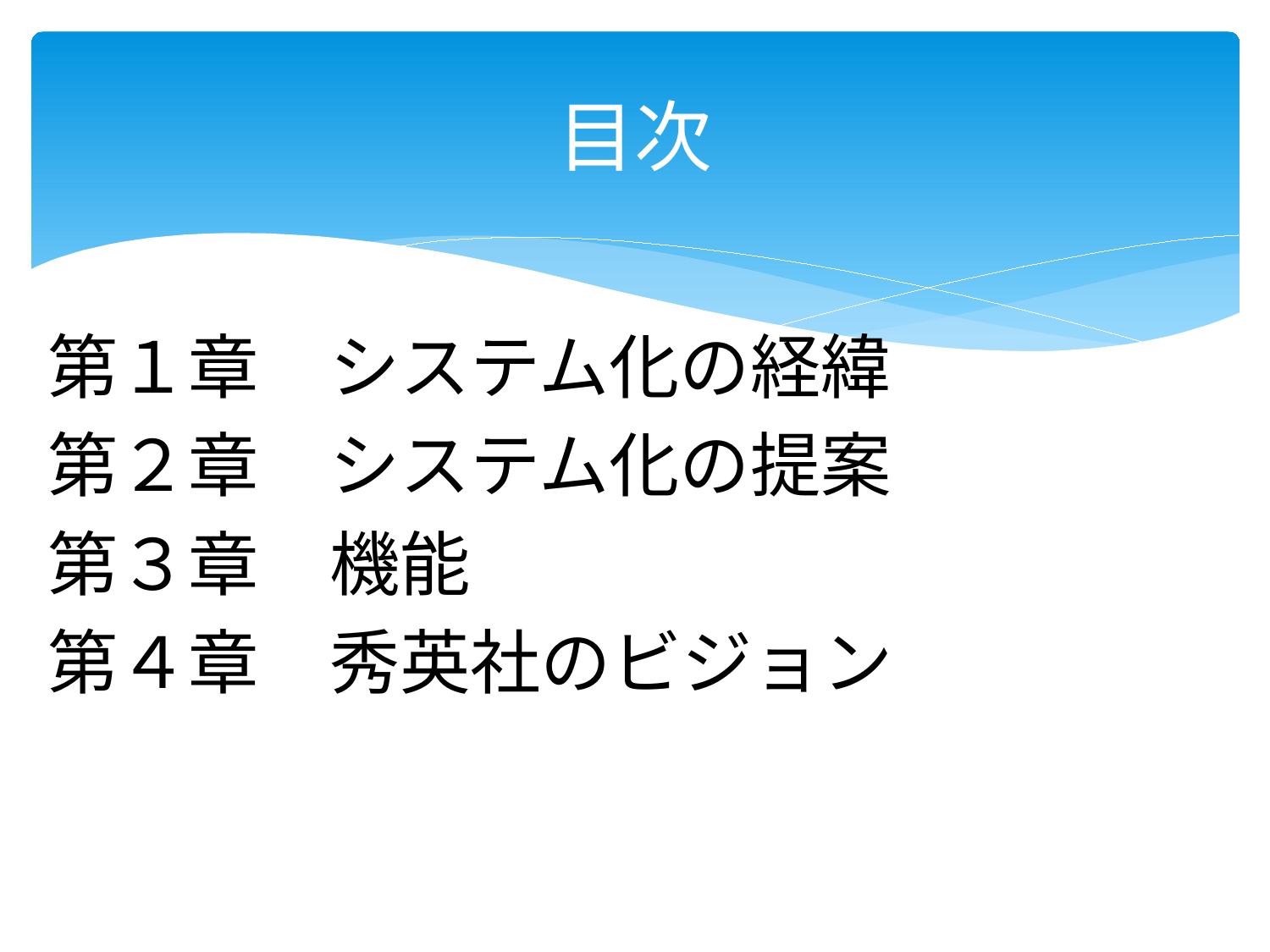

# 目次
第１章　システム化の経緯
第２章　システム化の提案
第３章　機能
第４章　秀英社のビジョン